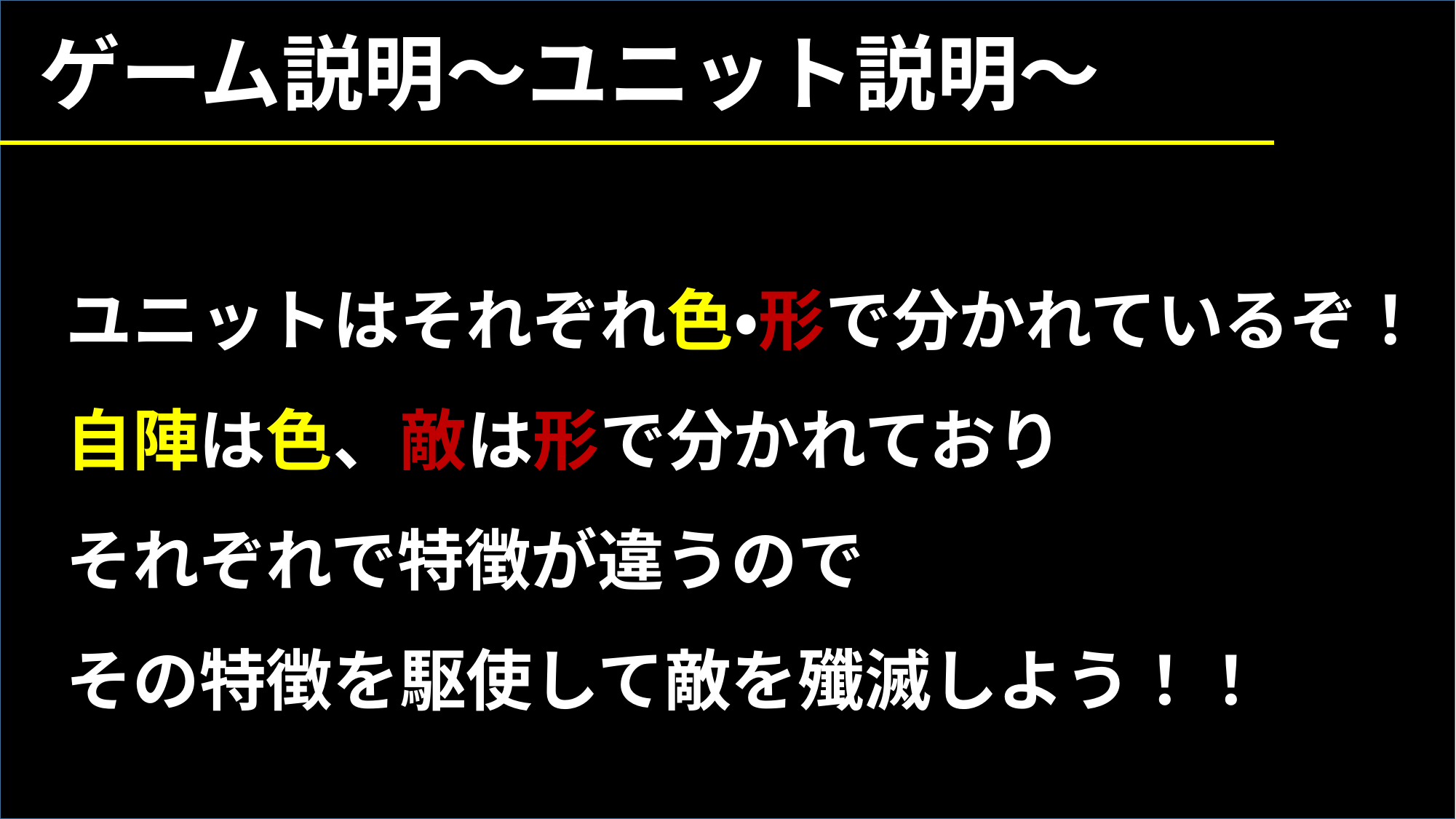

ゲーム説明～ユニット説明～
ユニットはそれぞれ色・形で分かれているぞ！
自陣は色、敵は形で分かれており
それぞれで特徴が違うので
その特徴を駆使して敵を殲滅しよう！！